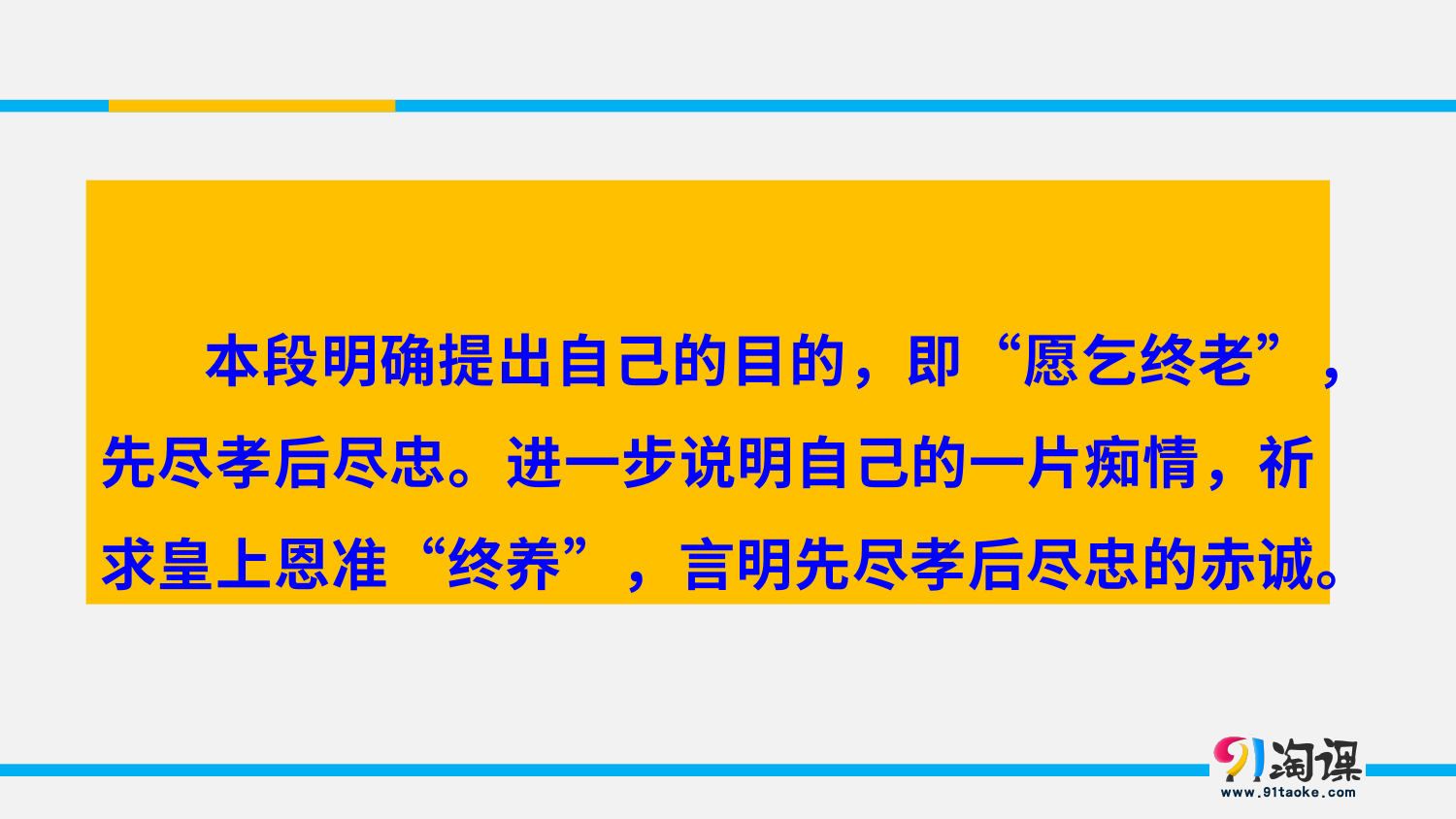

本段明确提出自己的目的，即“愿乞终老”，先尽孝后尽忠。进一步说明自己的一片痴情，祈求皇上恩准“终养”，言明先尽孝后尽忠的赤诚。